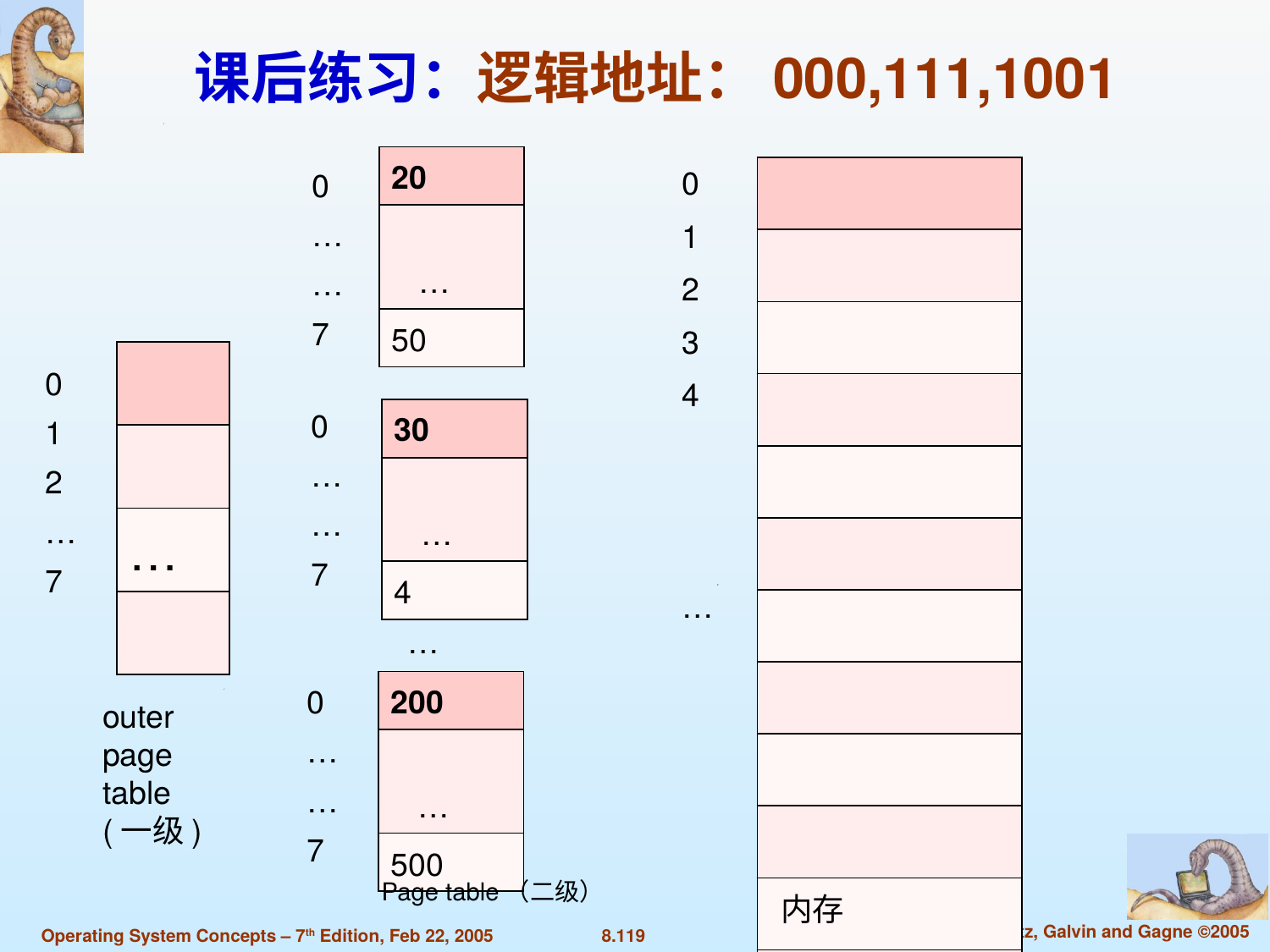

课后练习：逻辑地址：000,111,1001
0
1
2
3
4

…

| 20 |
| --- |
| … |
| 50 |
0
…
…
7
|  |
| --- |
|  |
|  |
|  |
|  |
|  |
|  |
|  |
|  |
|  |
|  |
|  |
|  |
|  |
| --- |
|  |
| … |
|  |
0
1
2
…
7
0
…
…
7
| 30 |
| --- |
| … |
| 4 |
   …
0
…
…
7
| 200 |
| --- |
| … |
| 500 |
outer page table
(一级)
Page table（二级）
内存